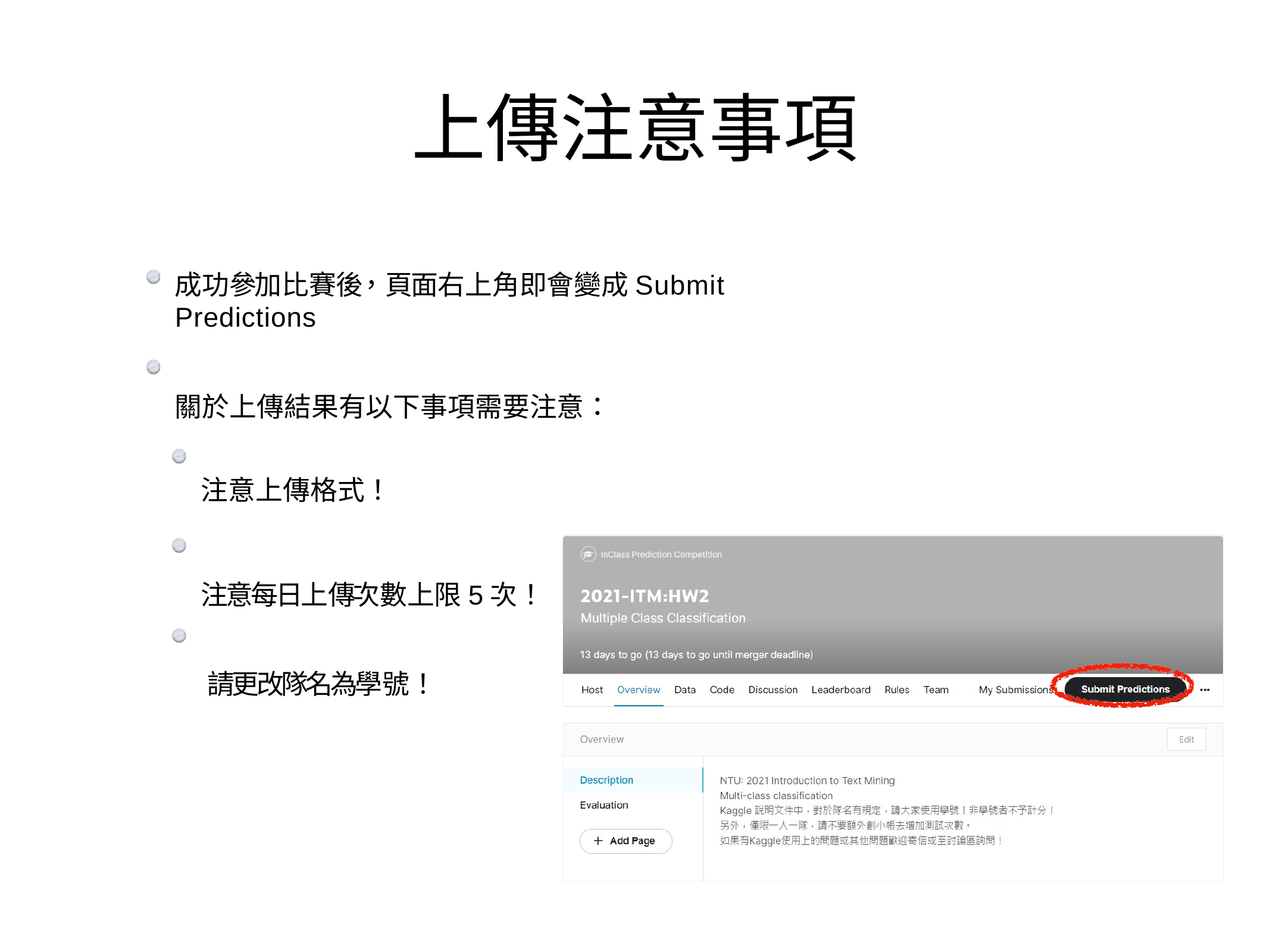

# 上傳注意事項
成功參加比賽後，頁面右上角即會變成Submit Predictions

關於上傳結果有以下事項需要注意：

注意上傳格式！

注意每日上傳次數上限5次！ 請更改隊名為學號！